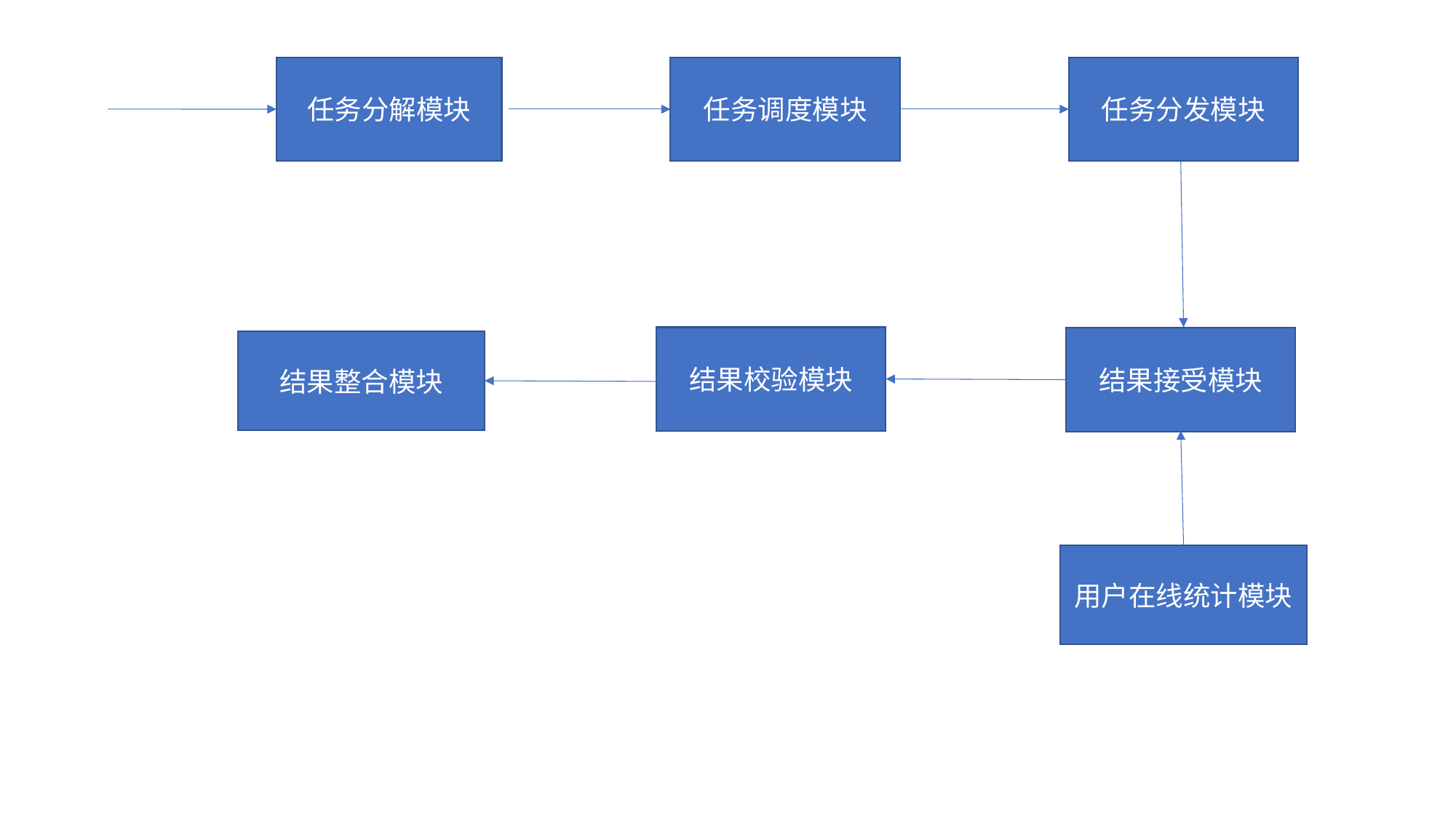

任务分发模块
任务分解模块
任务调度模块
结果校验模块
结果接受模块
结果整合模块
用户在线统计模块